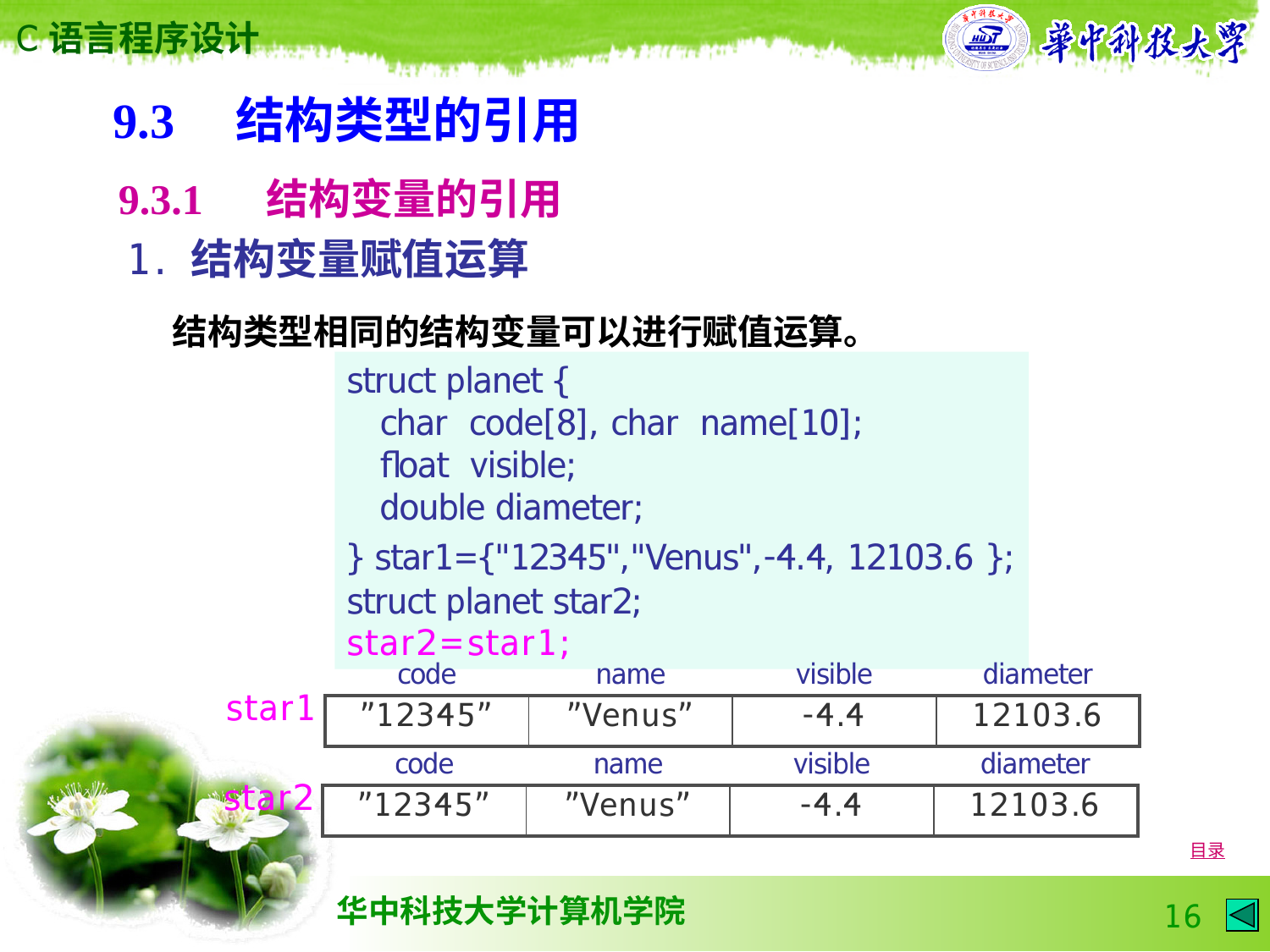

9.3　结构类型的引用
9.3.1 　结构变量的引用
1. 结构变量赋值运算
       结构类型相同的结构变量可以进行赋值运算。
struct planet {
   char  code[8], char  name[10];
   float  visible;
   double diameter;
} star1={"12345","Venus",-4.4, 12103.6 };
struct planet star2;
star2=star1;
| code | name | visible | diameter |
| --- | --- | --- | --- |
star1
| ”12345” | ”Venus” | -4.4 | 12103.6 |
| --- | --- | --- | --- |
| code | name | visible | diameter |
| --- | --- | --- | --- |
star2
| ”12345” | ”Venus” | -4.4 | 12103.6 |
| --- | --- | --- | --- |
目录
16